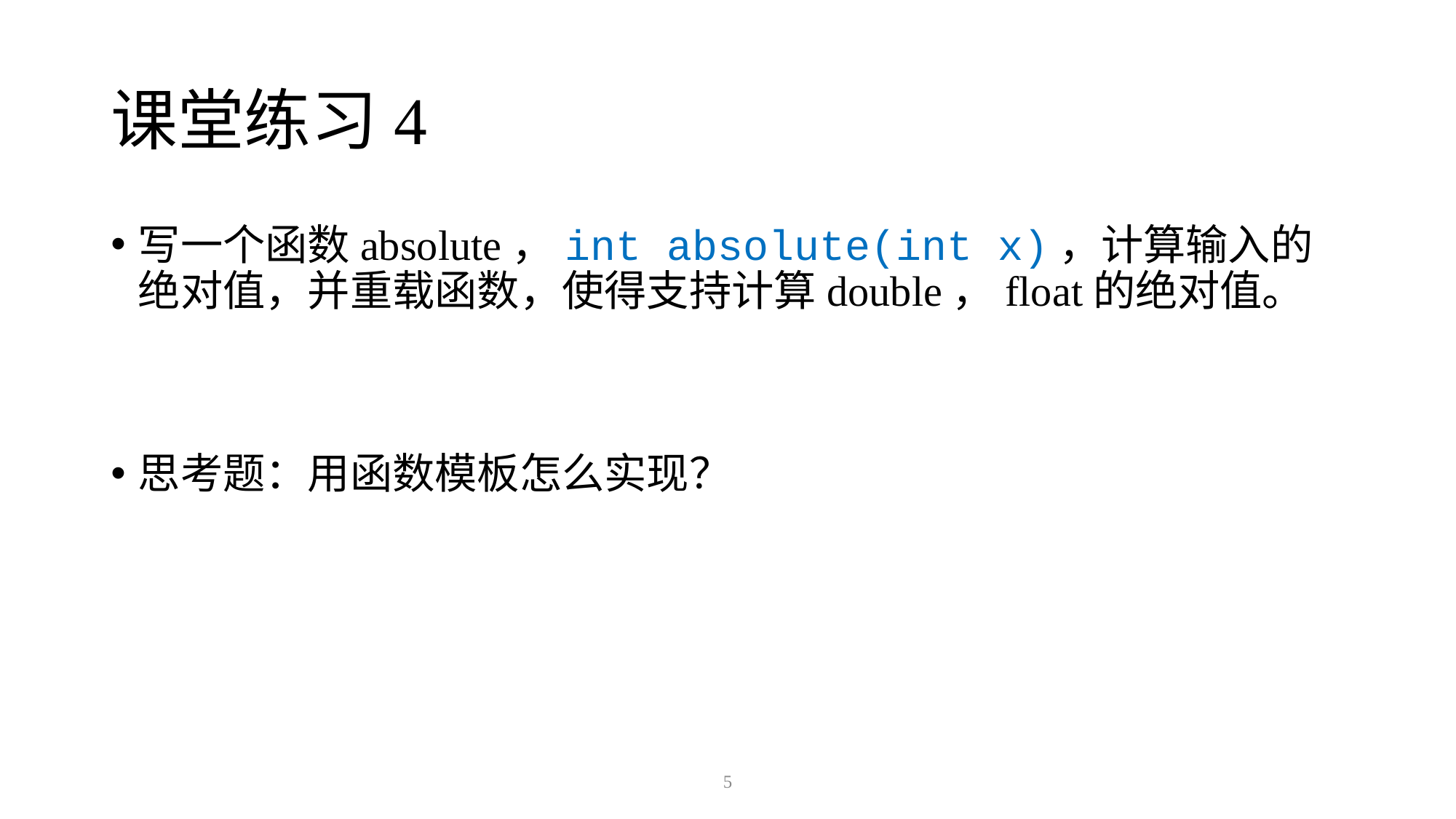

# 课堂练习4
写一个函数absolute，int absolute(int x)，计算输入的绝对值，并重载函数，使得支持计算double，float的绝对值。

思考题：用函数模板怎么实现？
5